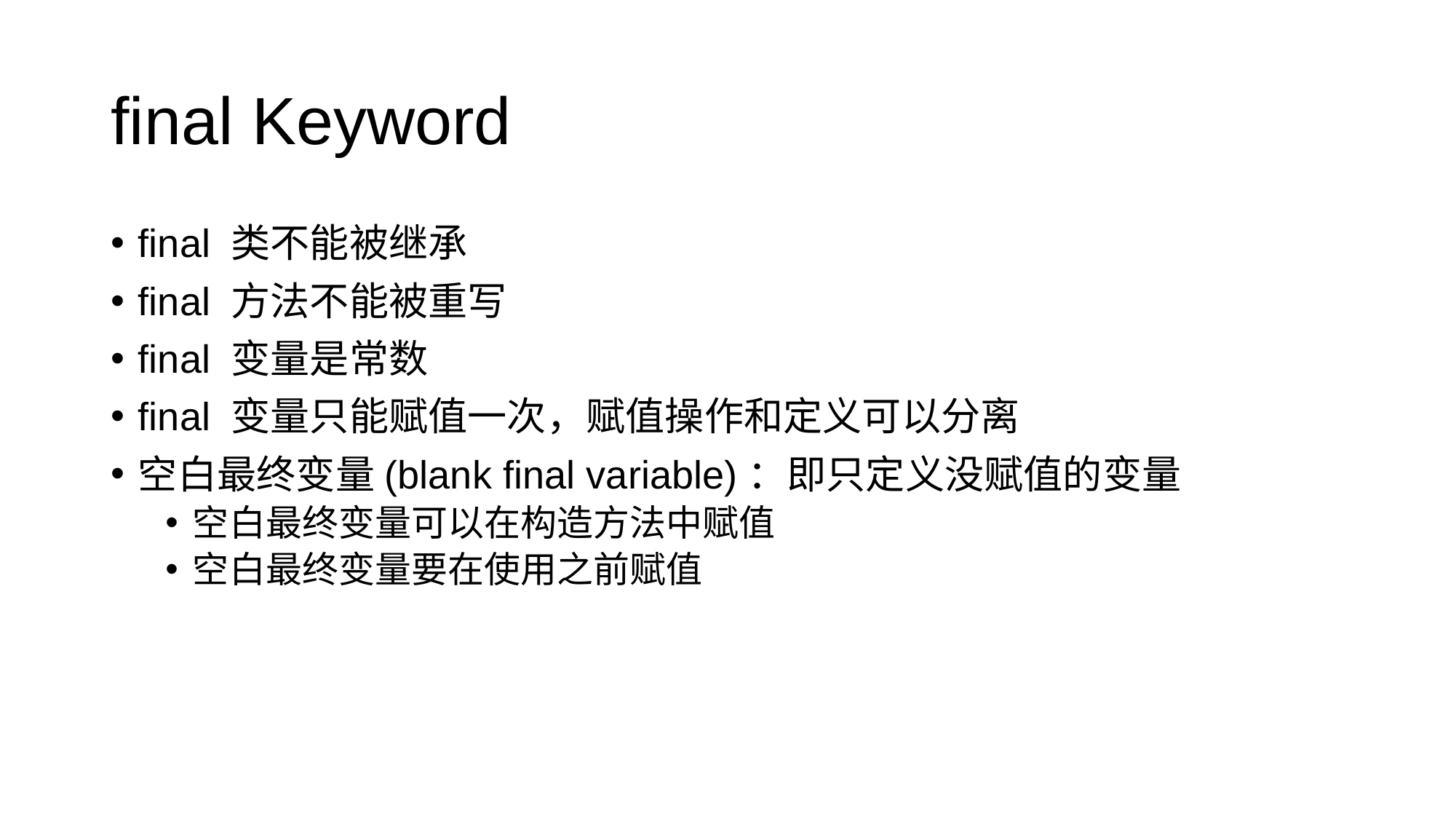

# final Keyword
final 类不能被继承
final 方法不能被重写
final 变量是常数
final 变量只能赋值一次，赋值操作和定义可以分离
空白最终变量(blank final variable)：即只定义没赋值的变量
空白最终变量可以在构造方法中赋值
空白最终变量要在使用之前赋值